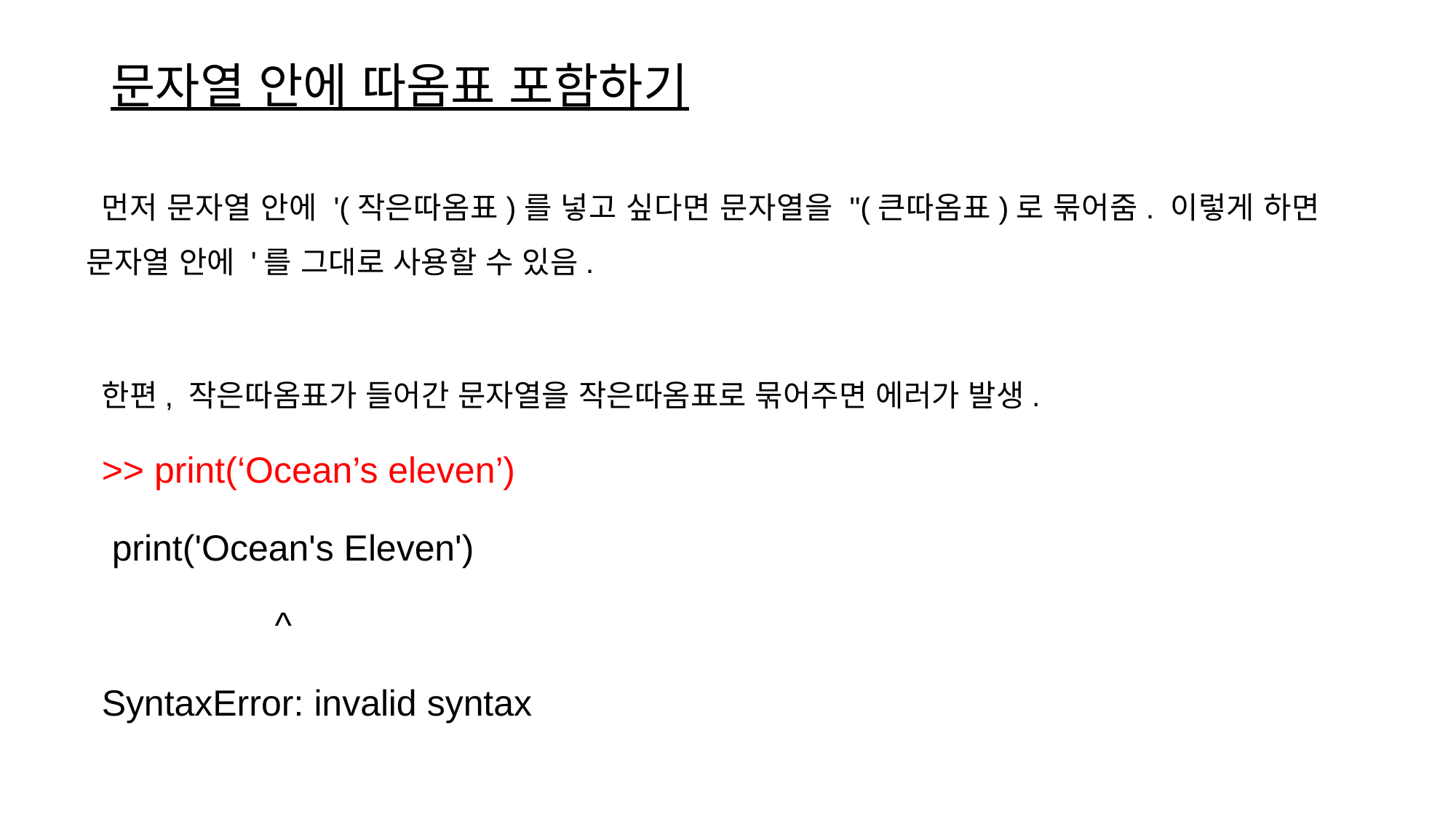

# 문자열 안에 따옴표 포함하기

먼저 문자열 안에 '(작은따옴표)를 넣고 싶다면 문자열을 "(큰따옴표)로 묶어줌. 이렇게 하면 문자열 안에 '를 그대로 사용할 수 있음.

한편, 작은따옴표가 들어간 문자열을 작은따옴표로 묶어주면 에러가 발생.
>> print(‘Ocean’s eleven’)
 print('Ocean's Eleven')
                 ^
SyntaxError: invalid syntax